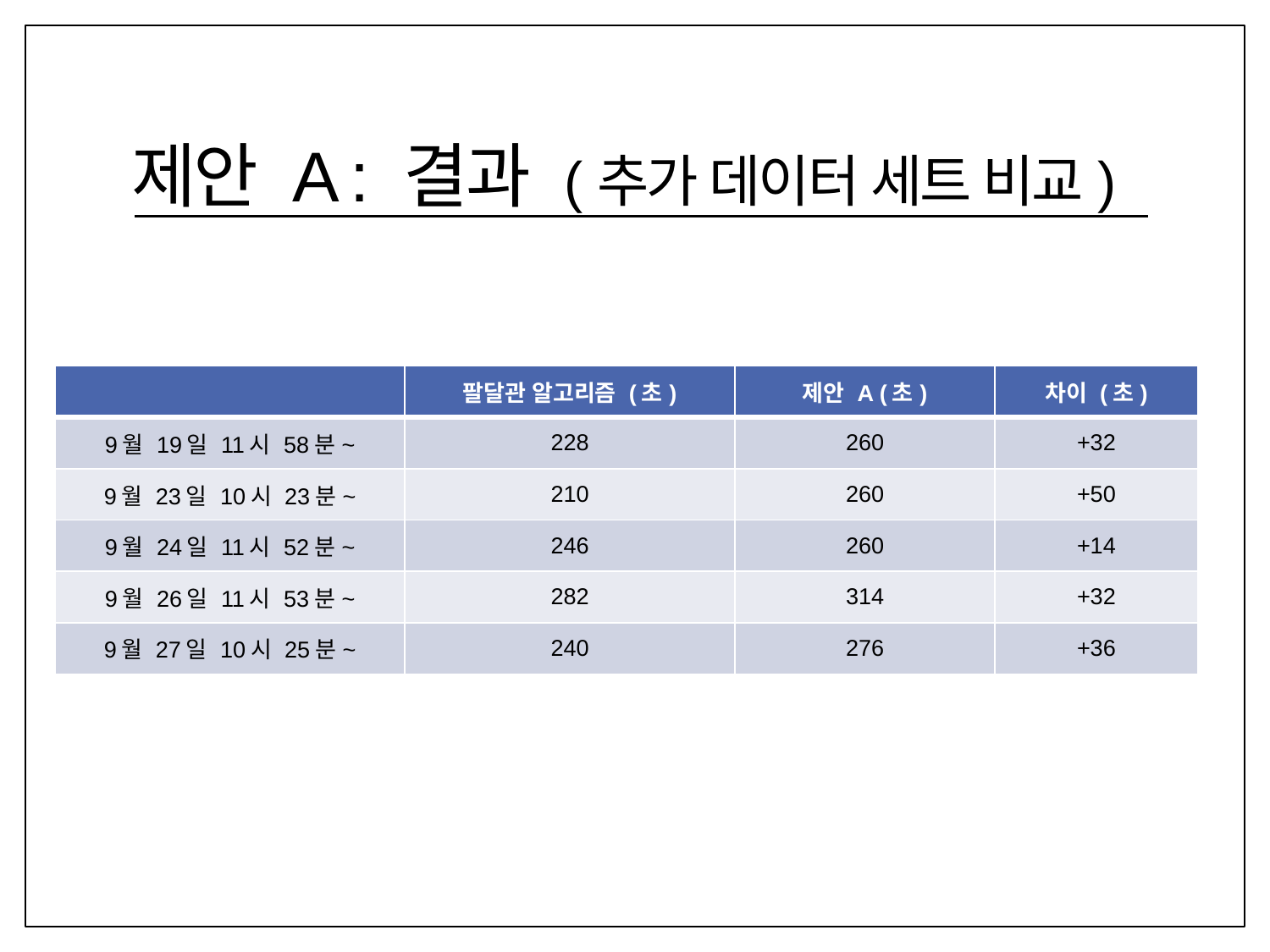

# 제안 A : 결과 (추가 데이터 세트 비교)
|  | 팔달관 알고리즘 (초) | 제안 A (초) | 차이 (초) |
| --- | --- | --- | --- |
| 9월 19일 11시 58분~ | 228 | 260 | +32 |
| 9월 23일 10시 23분~ | 210 | 260 | +50 |
| 9월 24일 11시 52분~ | 246 | 260 | +14 |
| 9월 26일 11시 53분~ | 282 | 314 | +32 |
| 9월 27일 10시 25분~ | 240 | 276 | +36 |